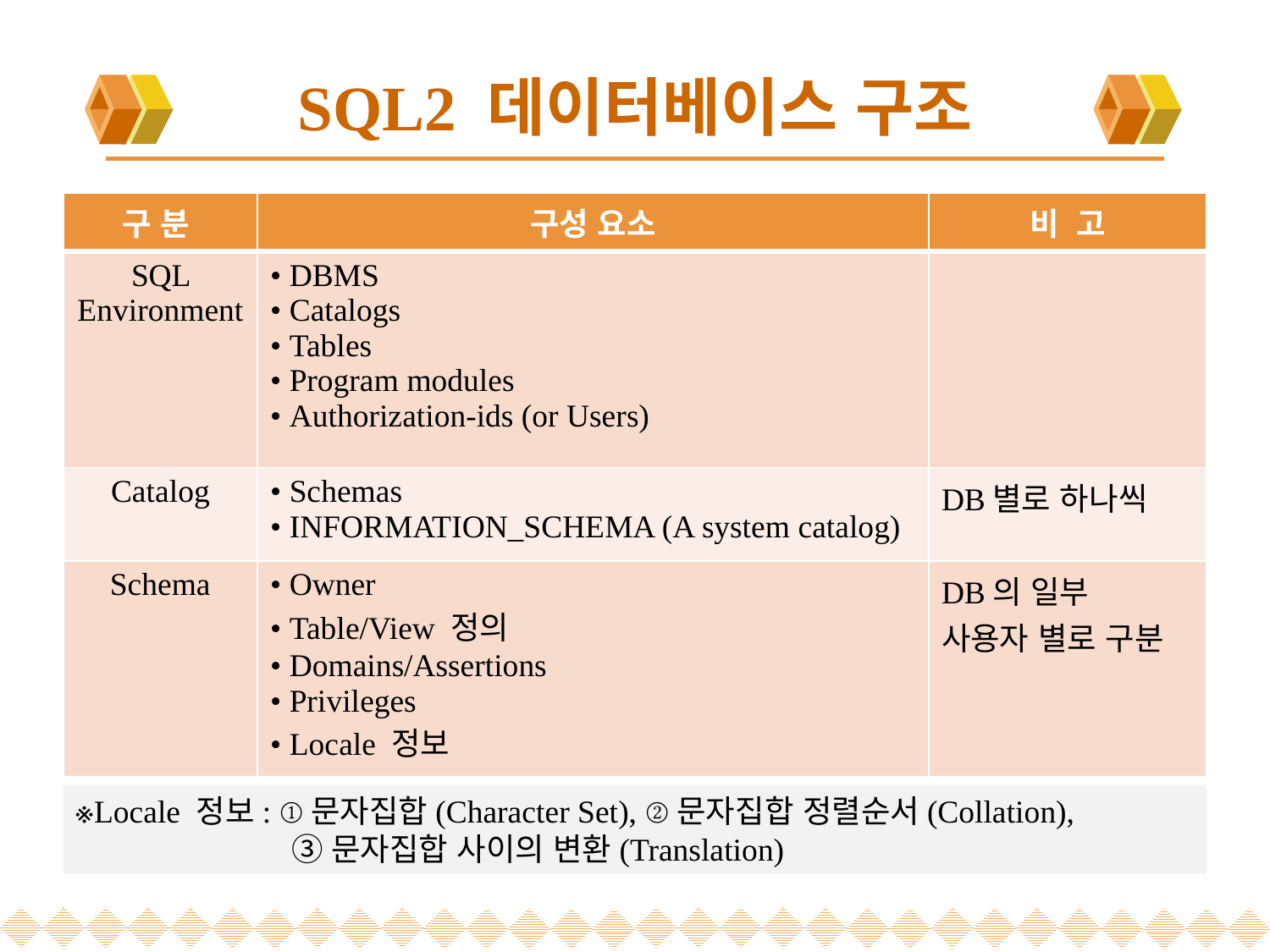

# SQL2 데이터베이스 구조
| 구 분 | 구성 요소 | 비 고 |
| --- | --- | --- |
| SQL Environment | • DBMS • Catalogs • Tables • Program modules • Authorization-ids (or Users) |  |
| Catalog | • Schemas • INFORMATION\_SCHEMA (A system catalog) | DB별로 하나씩 |
| Schema | • Owner • Table/View 정의 • Domains/Assertions • Privileges • Locale 정보 | DB의 일부 사용자 별로 구분 |
※Locale 정보: ①문자집합(Character Set), ②문자집합 정렬순서(Collation),
	          ③문자집합 사이의 변환(Translation)